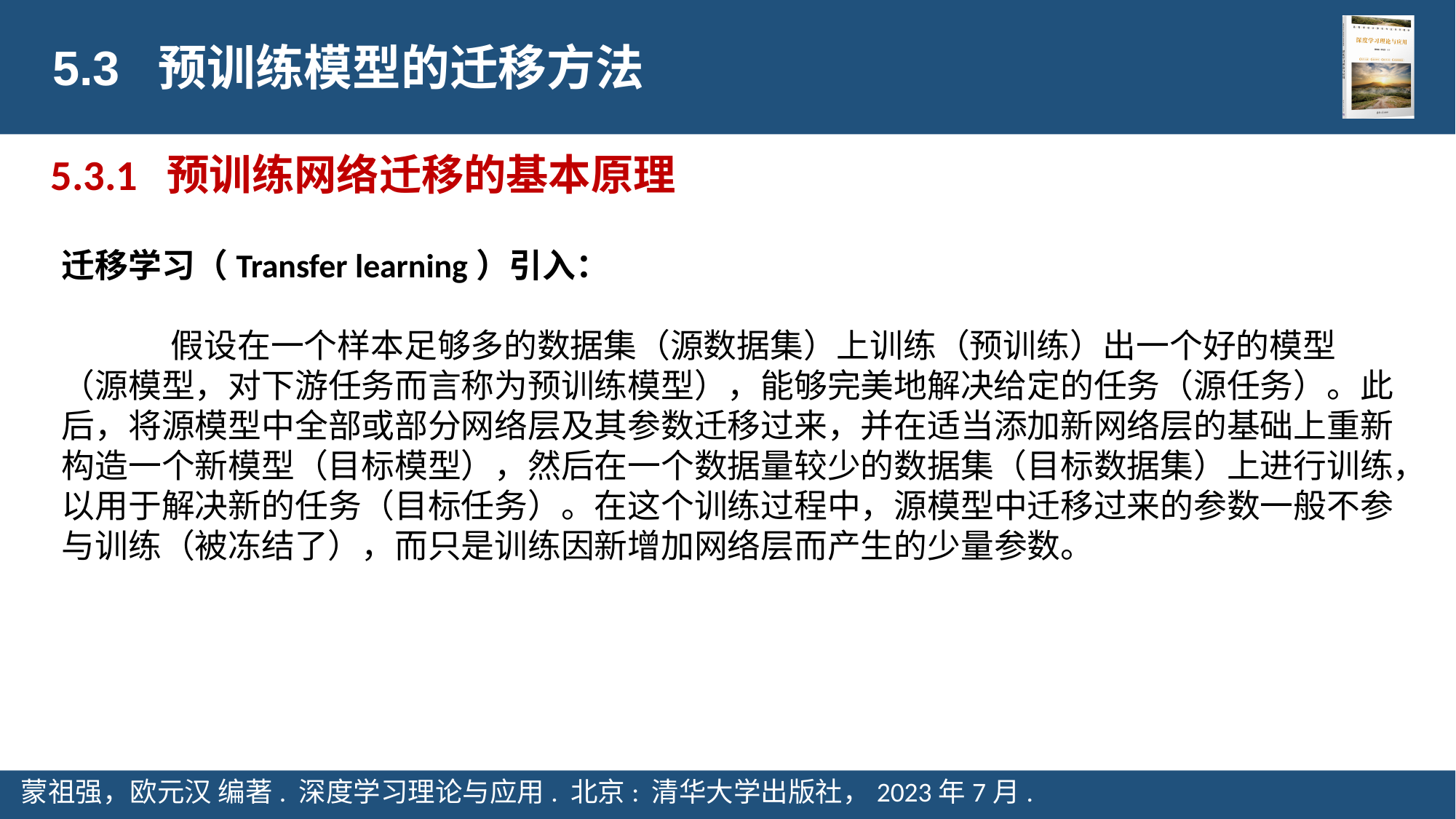

5.3  预训练模型的迁移方法

5.3.1  预训练网络迁移的基本原理
迁移学习（Transfer learning）引入：

	假设在一个样本足够多的数据集（源数据集）上训练（预训练）出一个好的模型（源模型，对下游任务而言称为预训练模型），能够完美地解决给定的任务（源任务）。此后，将源模型中全部或部分网络层及其参数迁移过来，并在适当添加新网络层的基础上重新构造一个新模型（目标模型），然后在一个数据量较少的数据集（目标数据集）上进行训练，以用于解决新的任务（目标任务）。在这个训练过程中，源模型中迁移过来的参数一般不参与训练（被冻结了），而只是训练因新增加网络层而产生的少量参数。